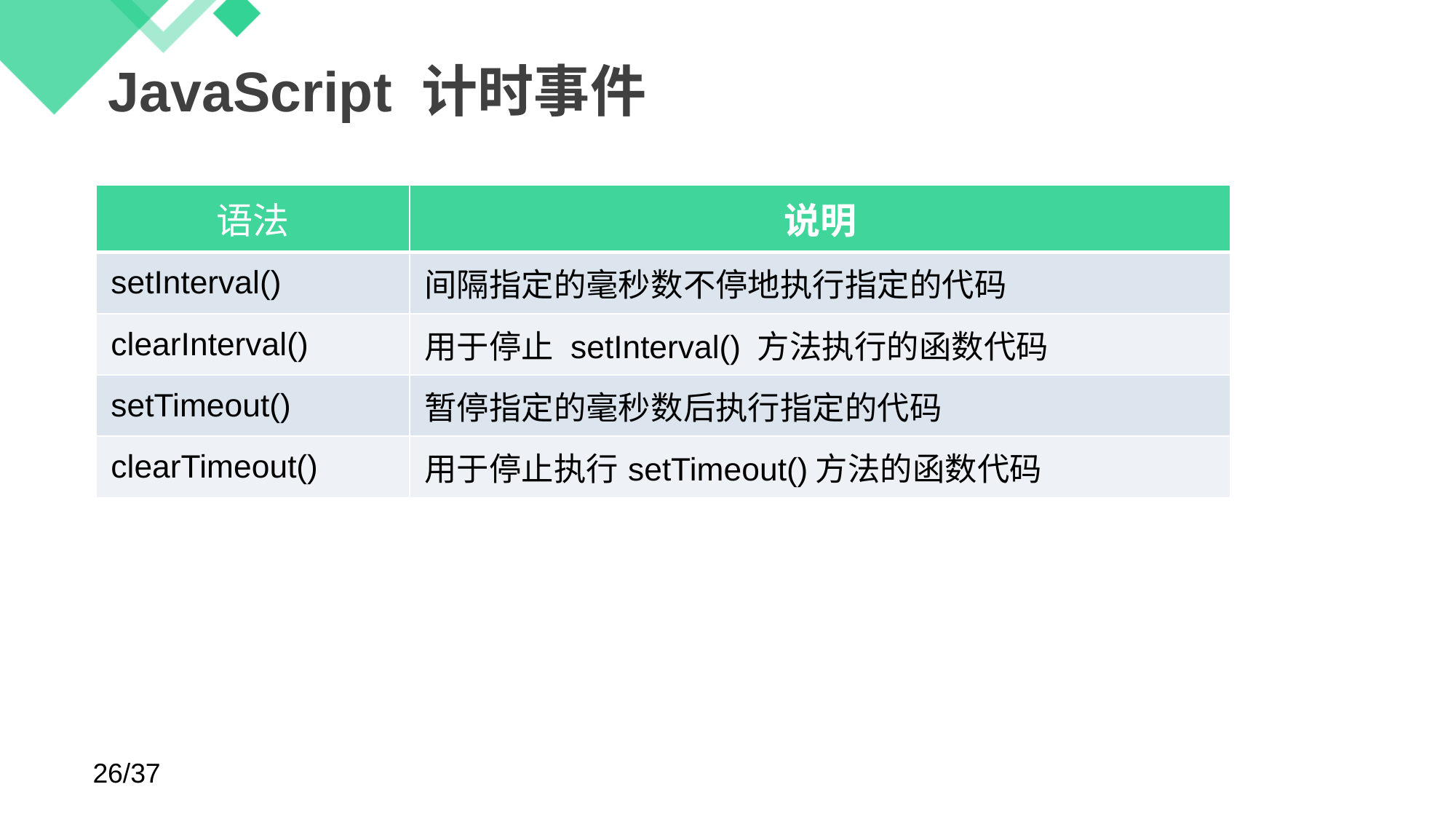

# JavaScript 计时事件
| 语法 | 说明 |
| --- | --- |
| setInterval() | 间隔指定的毫秒数不停地执行指定的代码 |
| clearInterval() | 用于停止 setInterval() 方法执行的函数代码 |
| setTimeout() | 暂停指定的毫秒数后执行指定的代码 |
| clearTimeout() | 用于停止执行setTimeout()方法的函数代码 |